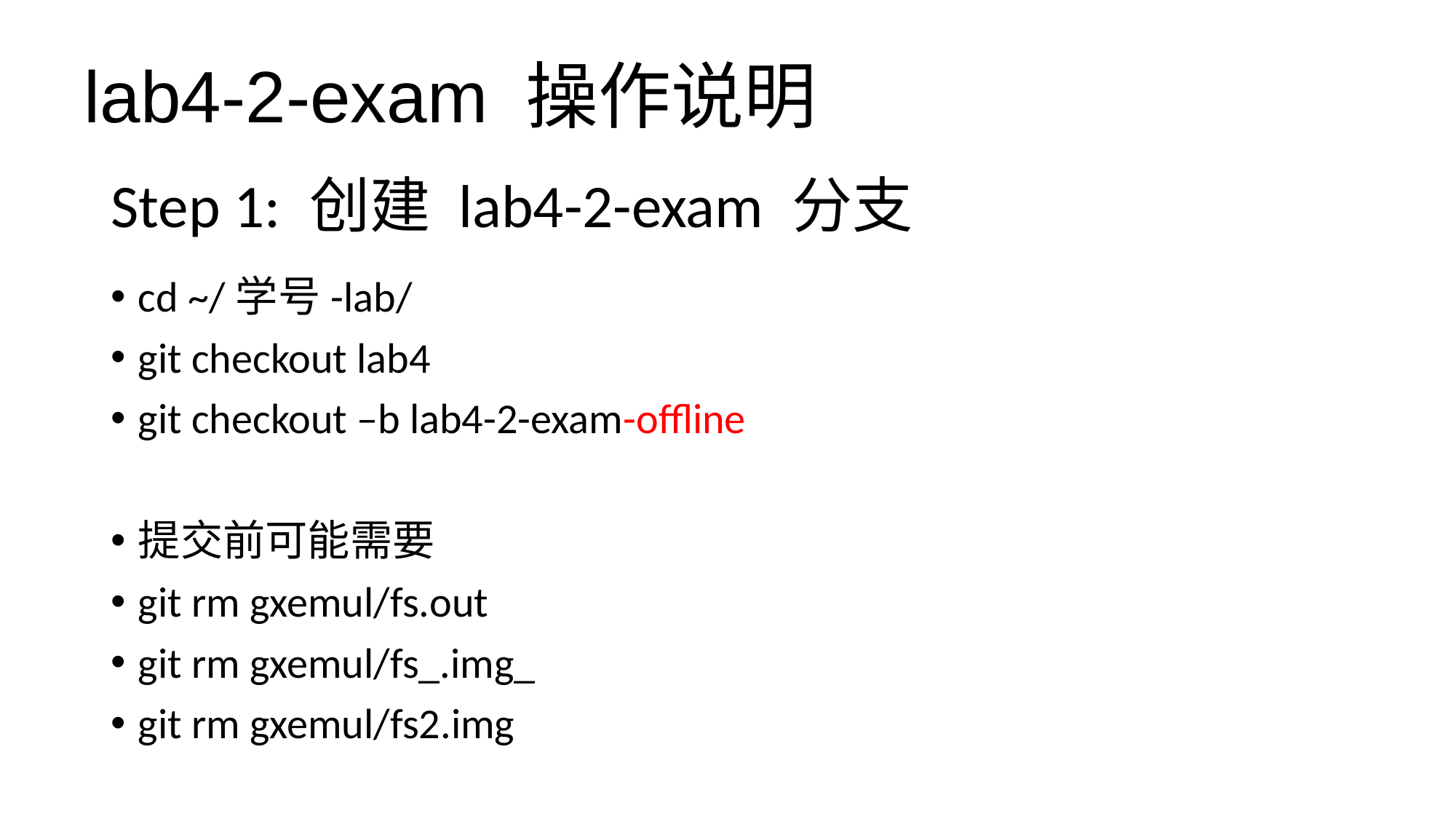

lab4-2-exam 操作说明
# Step 1: 创建 lab4-2-exam 分支
cd ~/学号-lab/
git checkout lab4
git checkout –b lab4-2-exam-offline

提交前可能需要
git rm gxemul/fs.out
git rm gxemul/fs_.img_
git rm gxemul/fs2.img